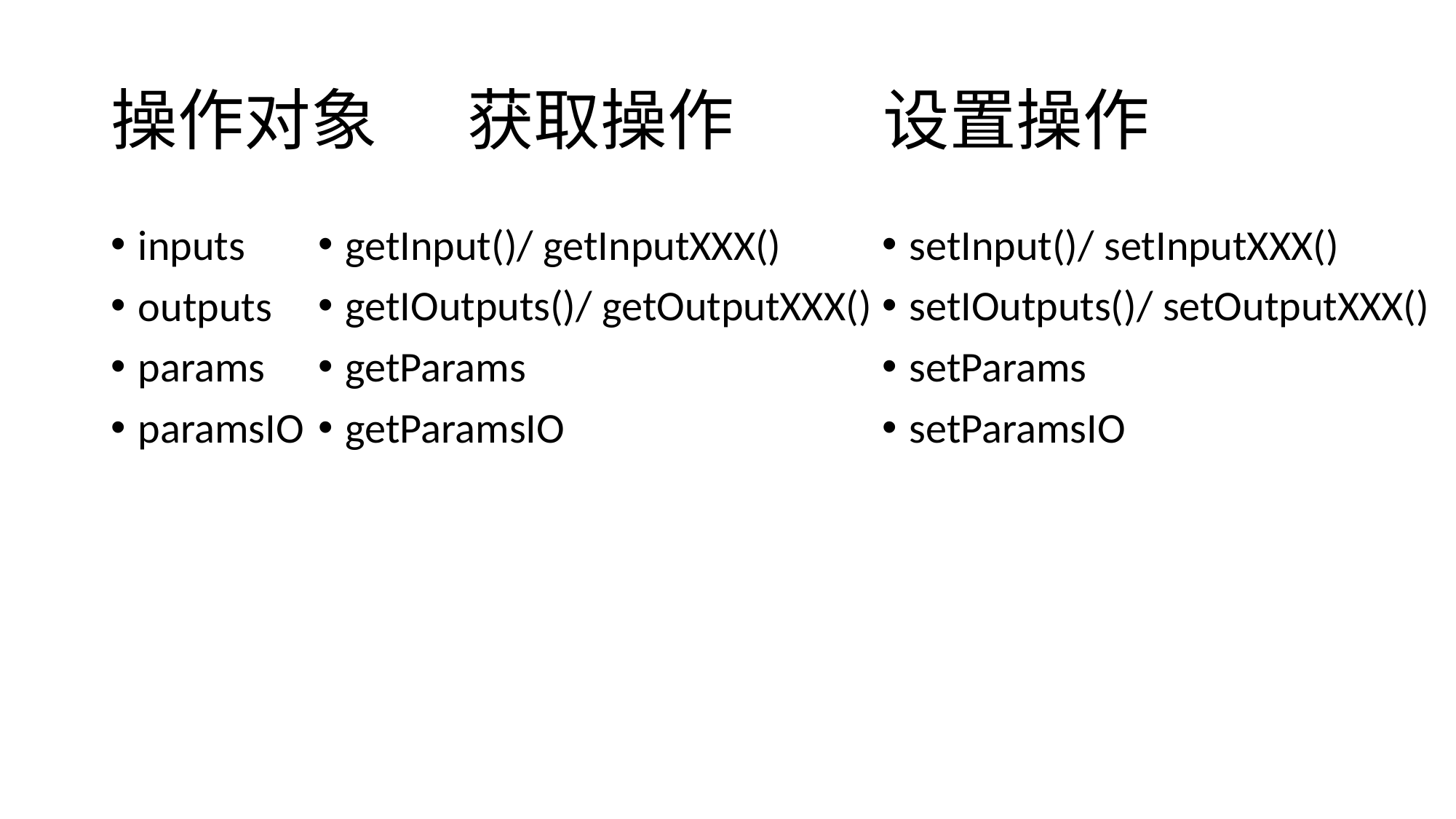

# 操作对象      获取操作          设置操作
inputs
outputs
params
paramsIO
getInput()/ getInputXXX()
getIOutputs()/ getOutputXXX()
getParams
getParamsIO
setInput()/ setInputXXX()
setIOutputs()/ setOutputXXX()
setParams
setParamsIO